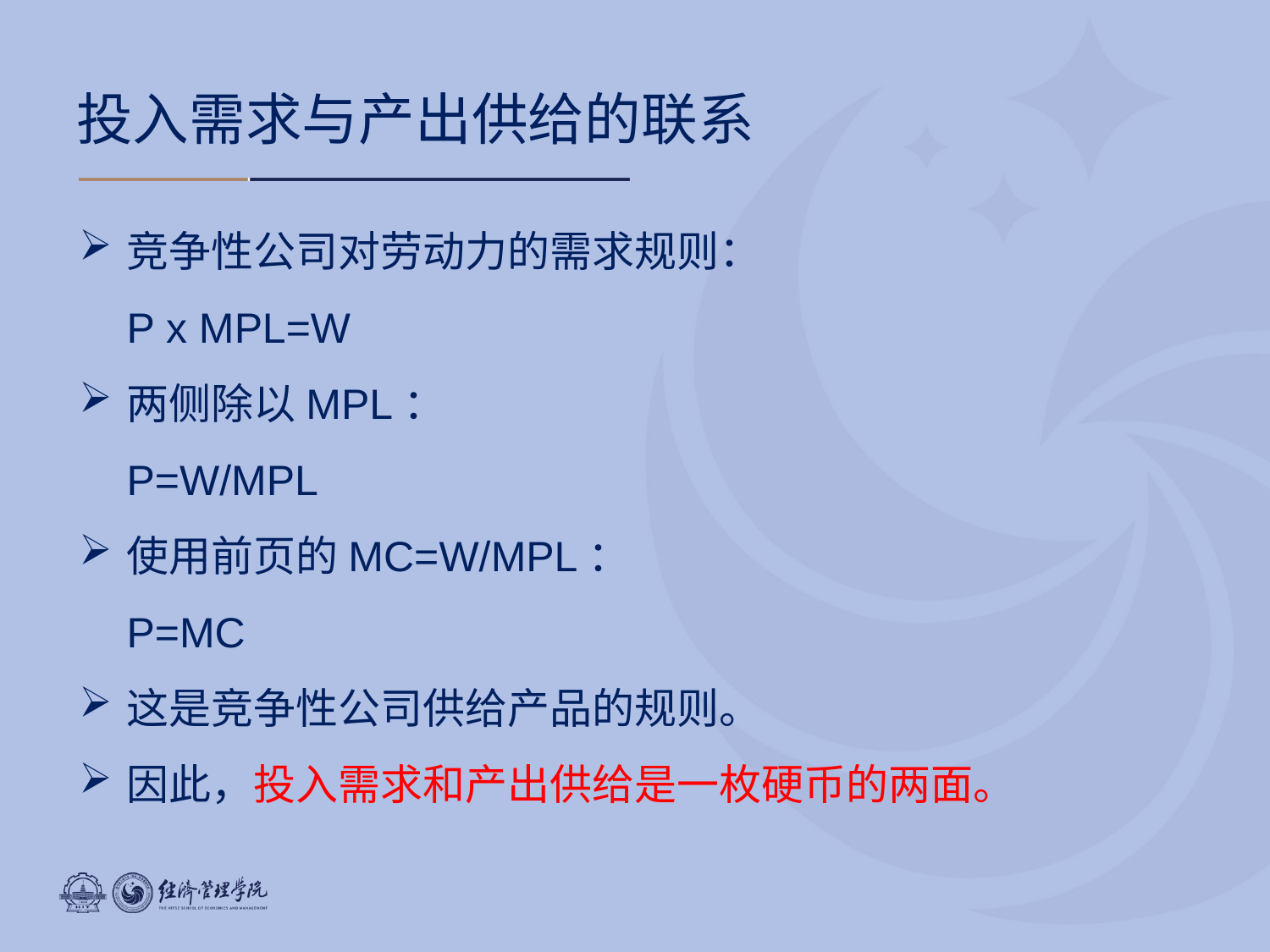

# 投入需求与产出供给的联系
竞争性公司对劳动力的需求规则：
P x MPL=W
两侧除以MPL：
P=W/MPL
使用前页的MC=W/MPL：
P=MC
这是竞争性公司供给产品的规则。
因此，投入需求和产出供给是一枚硬币的两面。